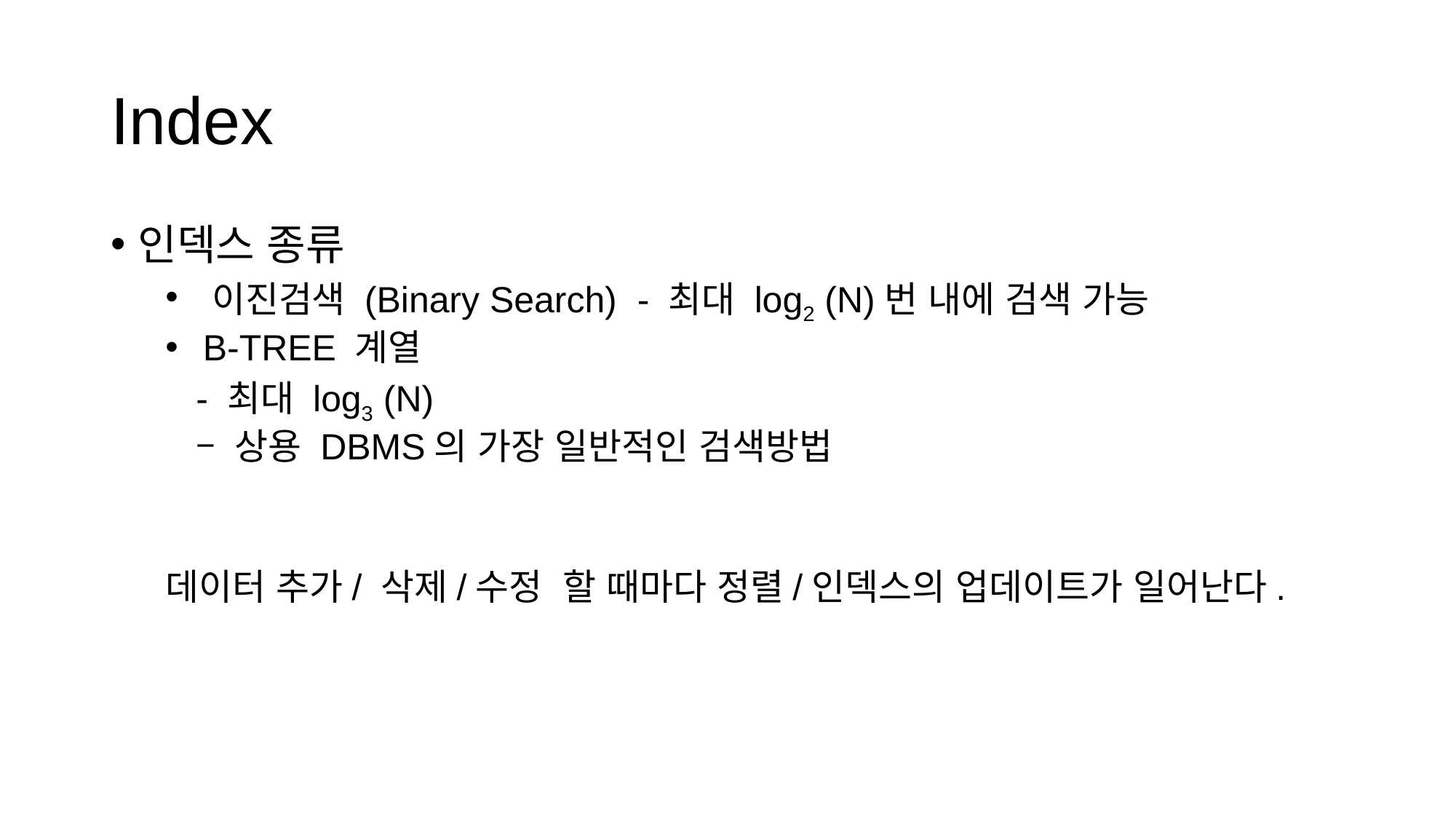

# Index
인덱스 종류
 이진검색 (Binary Search)  - 최대 log2 (N)번 내에 검색 가능
 B-TREE 계열
   - 최대 log3 (N)
   – 상용 DBMS의 가장 일반적인 검색방법

데이터 추가/ 삭제/수정  할 때마다 정렬/인덱스의 업데이트가 일어난다.